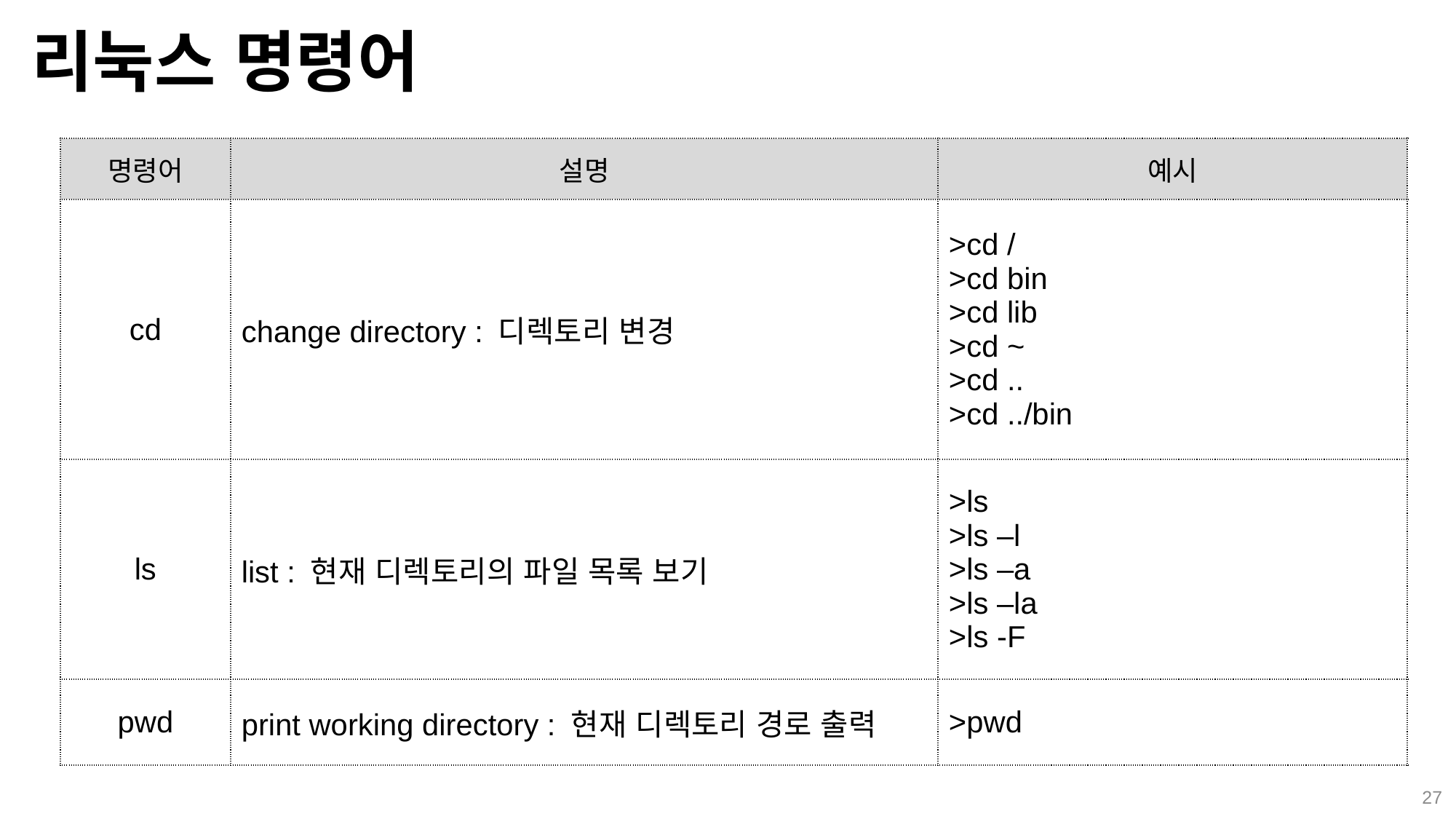

# 리눅스 명령어
| 명령어 | 설명 | 예시 |
| --- | --- | --- |
| cd | change directory : 디렉토리 변경 | >cd / >cd bin >cd lib >cd ~ >cd .. >cd ../bin |
| ls | list : 현재 디렉토리의 파일 목록 보기 | >ls >ls –l >ls –a >ls –la >ls -F |
| pwd | print working directory : 현재 디렉토리 경로 출력 | >pwd |
27